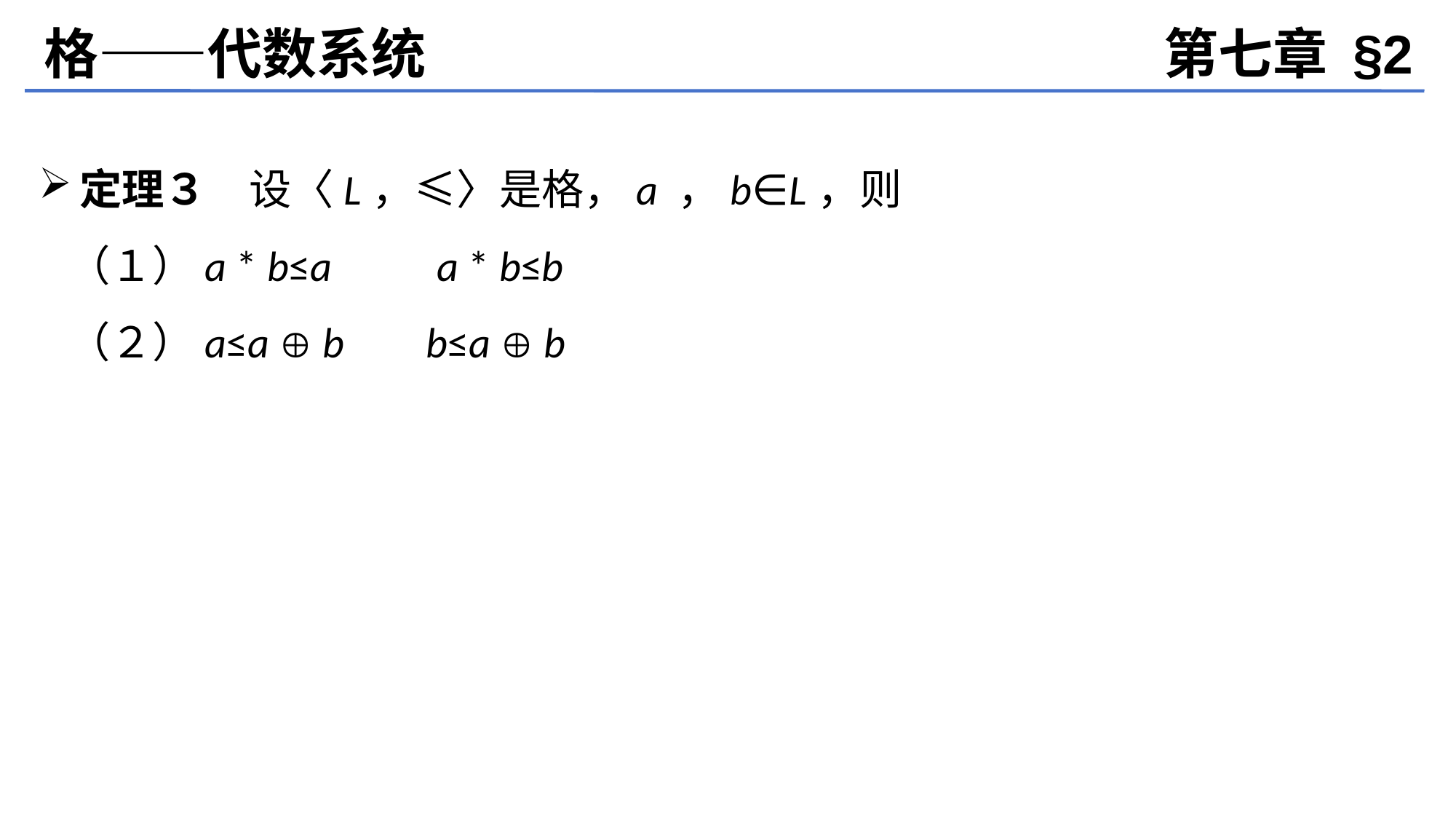

格——代数系统
第七章 §2
定理３　设〈L，≤〉是格，a ，b∈L，则
  （１）a * b≤a　　a * b≤b
  （２）a≤a ⊕ b　  b≤a ⊕ b